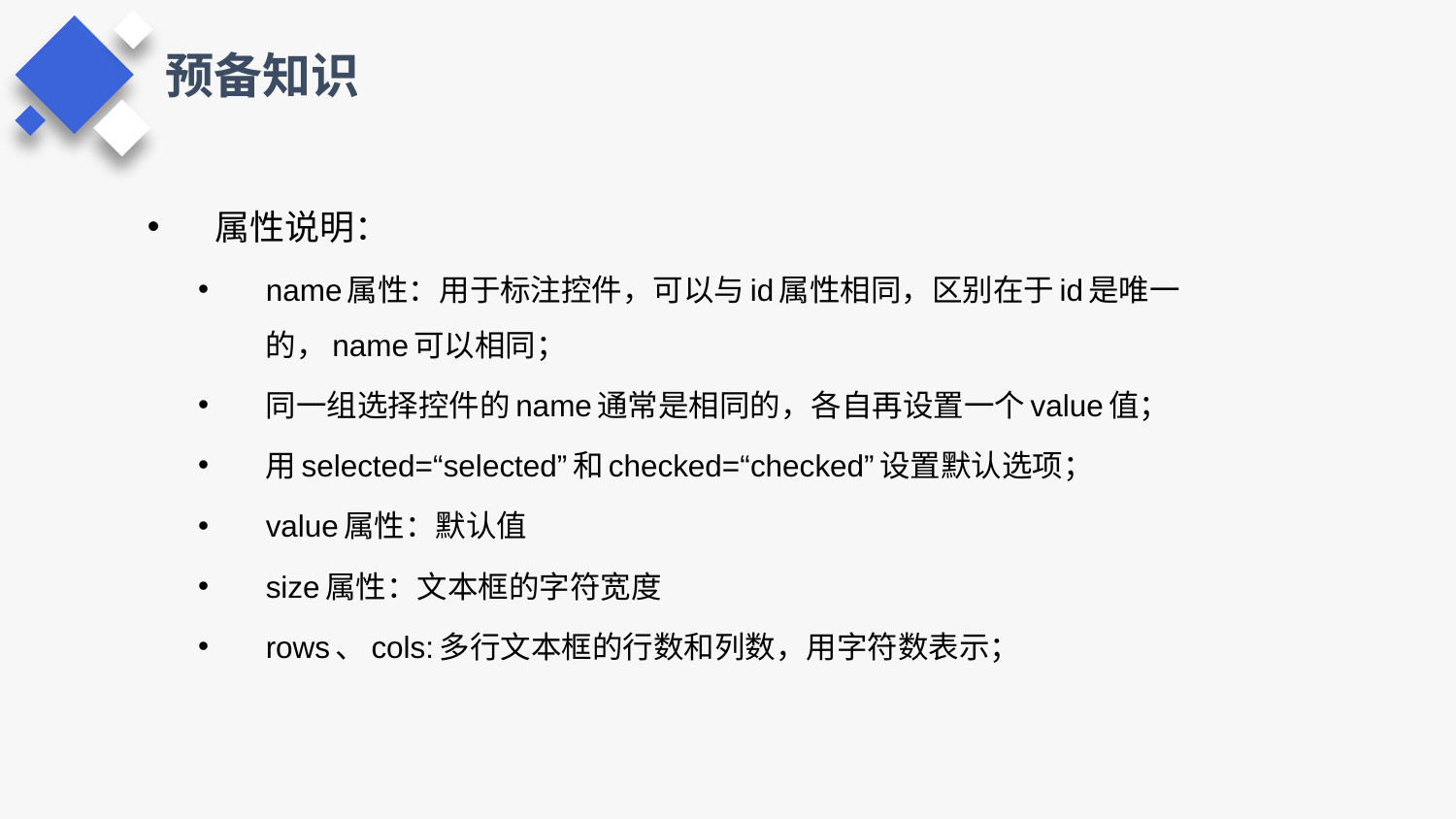

预备知识

属性说明：
name属性：用于标注控件，可以与id属性相同，区别在于id是唯一的，name可以相同；
同一组选择控件的name通常是相同的，各自再设置一个value值；
用selected=“selected”和checked=“checked”设置默认选项；
value属性：默认值
size属性：文本框的字符宽度
rows、cols:多行文本框的行数和列数，用字符数表示；